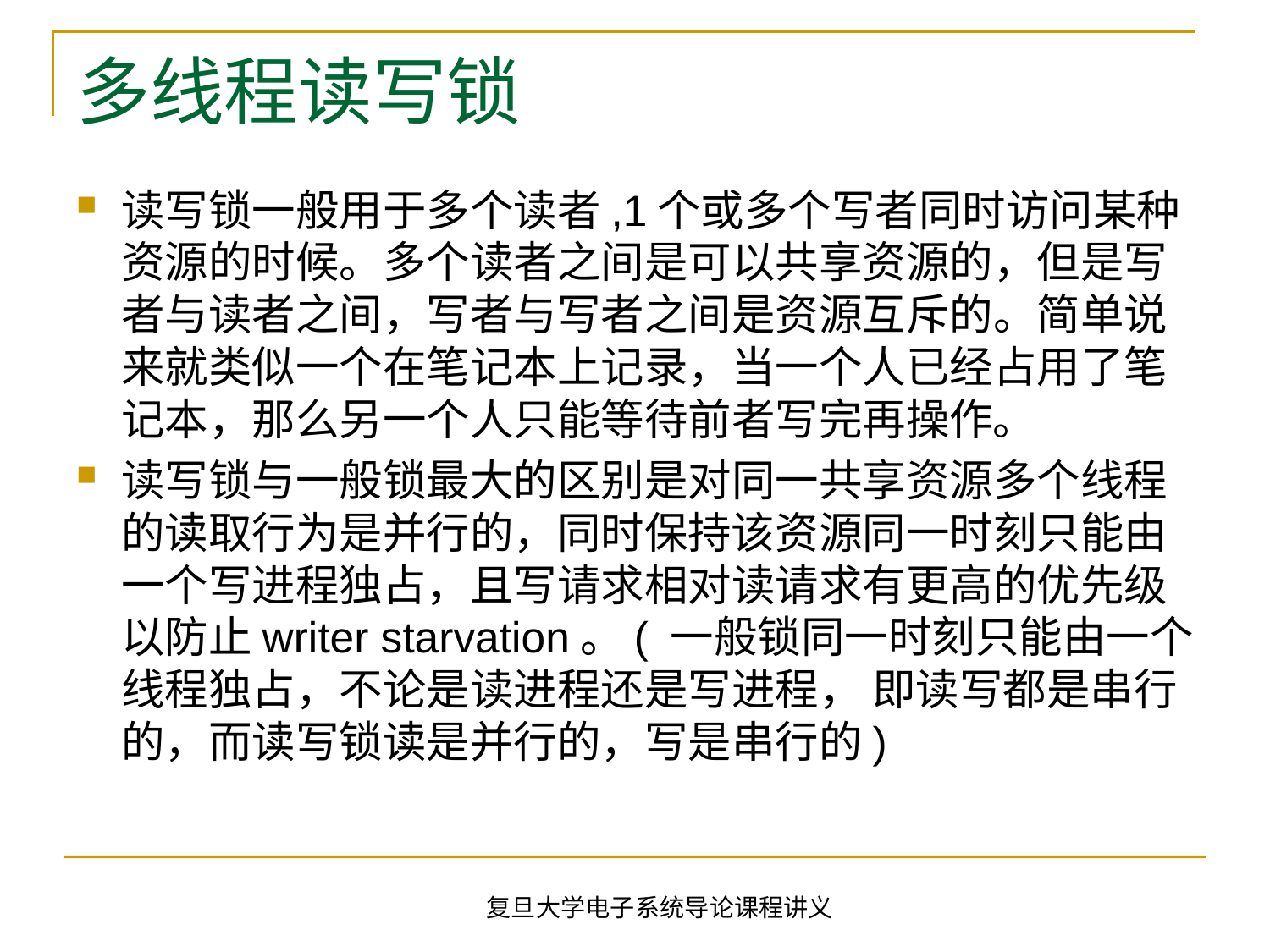

# 多线程读写锁
读写锁一般用于多个读者,1个或多个写者同时访问某种资源的时候。多个读者之间是可以共享资源的，但是写者与读者之间，写者与写者之间是资源互斥的。简单说来就类似一个在笔记本上记录，当一个人已经占用了笔记本，那么另一个人只能等待前者写完再操作。
读写锁与一般锁最大的区别是对同一共享资源多个线程的读取行为是并行的，同时保持该资源同一时刻只能由一个写进程独占，且写请求相对读请求有更高的优先级以防止writer starvation。( 一般锁同一时刻只能由一个线程独占，不论是读进程还是写进程， 即读写都是串行的，而读写锁读是并行的，写是串行的)